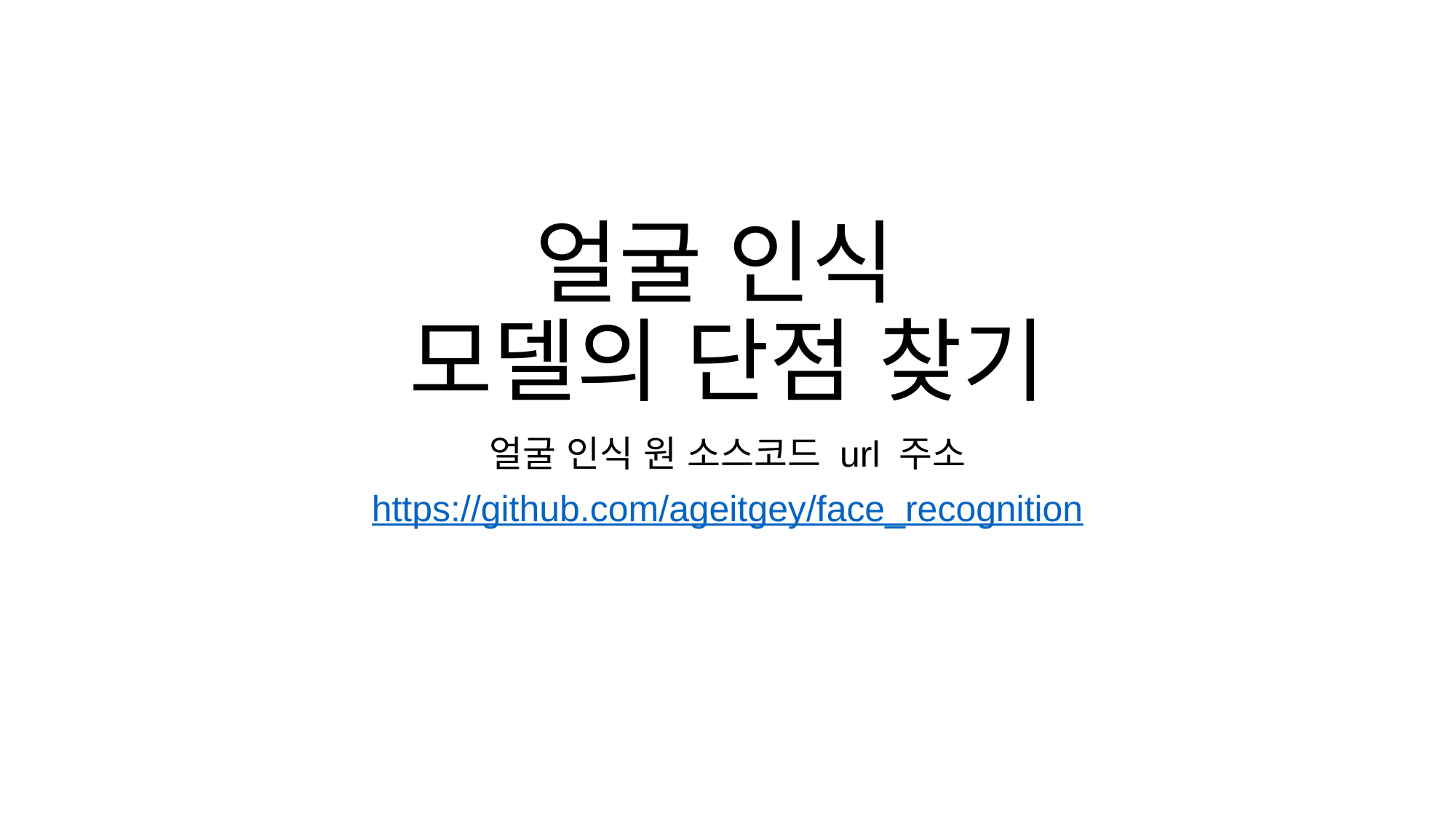

# 얼굴 인식 모델의 단점 찾기
얼굴 인식 원 소스코드 url 주소
https://github.com/ageitgey/face_recognition